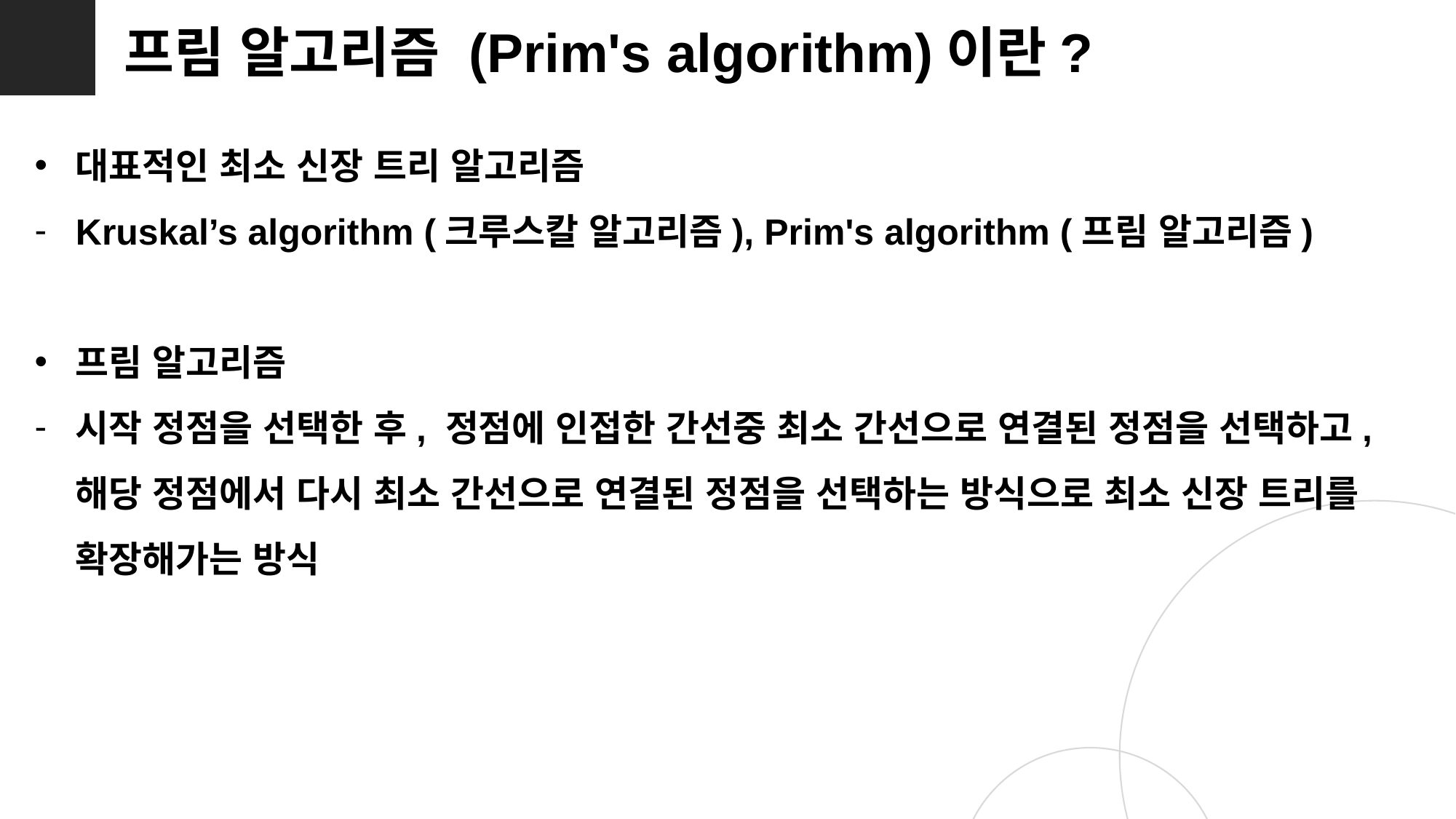

프림 알고리즘 (Prim's algorithm)이란?
대표적인 최소 신장 트리 알고리즘
Kruskal’s algorithm (크루스칼 알고리즘), Prim's algorithm (프림 알고리즘)

프림 알고리즘
시작 정점을 선택한 후, 정점에 인접한 간선중 최소 간선으로 연결된 정점을 선택하고, 해당 정점에서 다시 최소 간선으로 연결된 정점을 선택하는 방식으로 최소 신장 트리를 확장해가는 방식